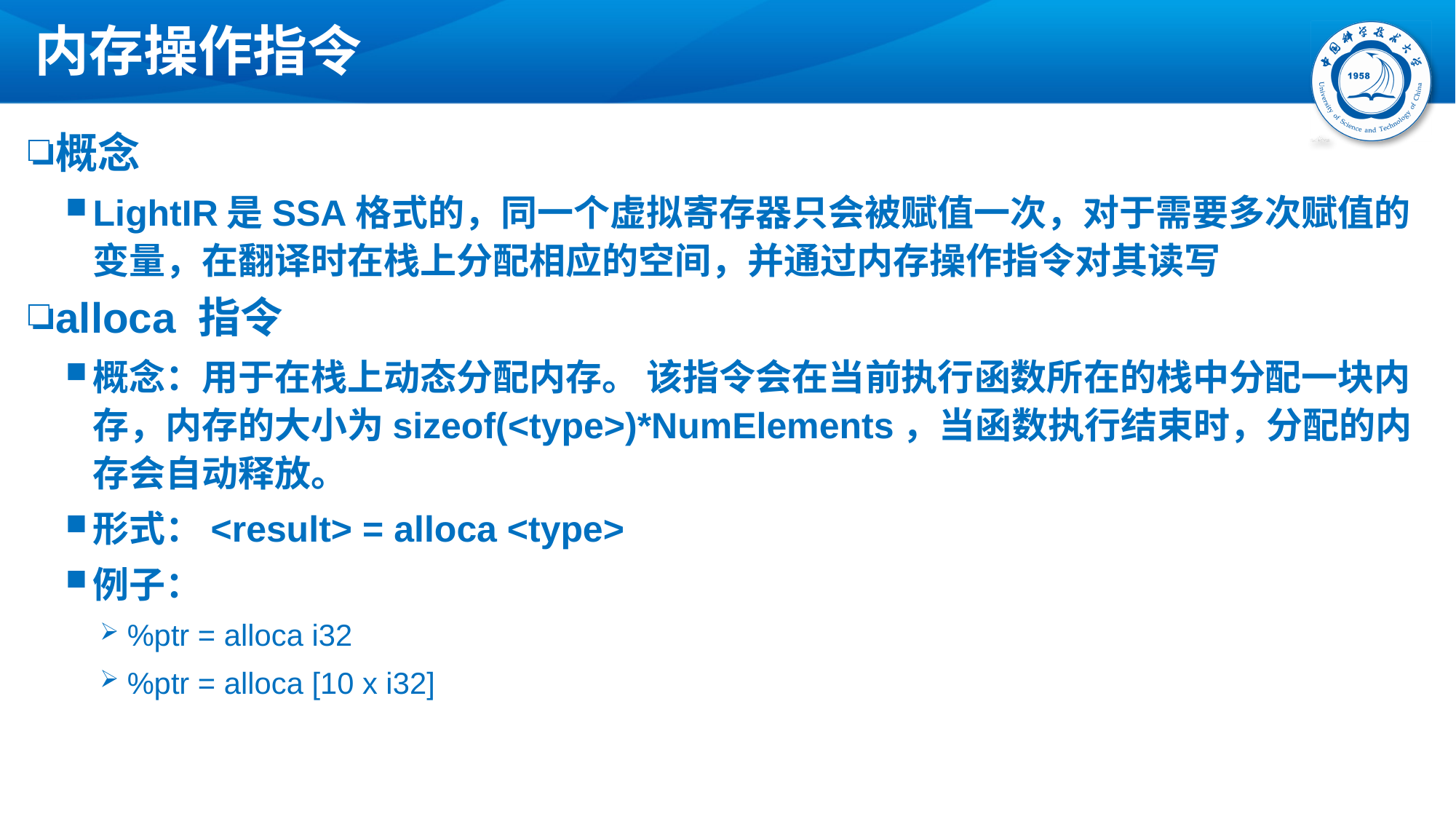

# 内存操作指令
概念
LightIR是SSA格式的，同一个虚拟寄存器只会被赋值一次，对于需要多次赋值的变量，在翻译时在栈上分配相应的空间，并通过内存操作指令对其读写
alloca 指令
概念：用于在栈上动态分配内存。‌ 该指令会在当前执行函数所在的栈中分配一块内存，内存的大小为sizeof(<type>)*NumElements，当函数执行结束时，分配的内存会自动释放。
形式：<result> = alloca <type>
例子：
%ptr = alloca i32
%ptr = alloca [10 x i32]